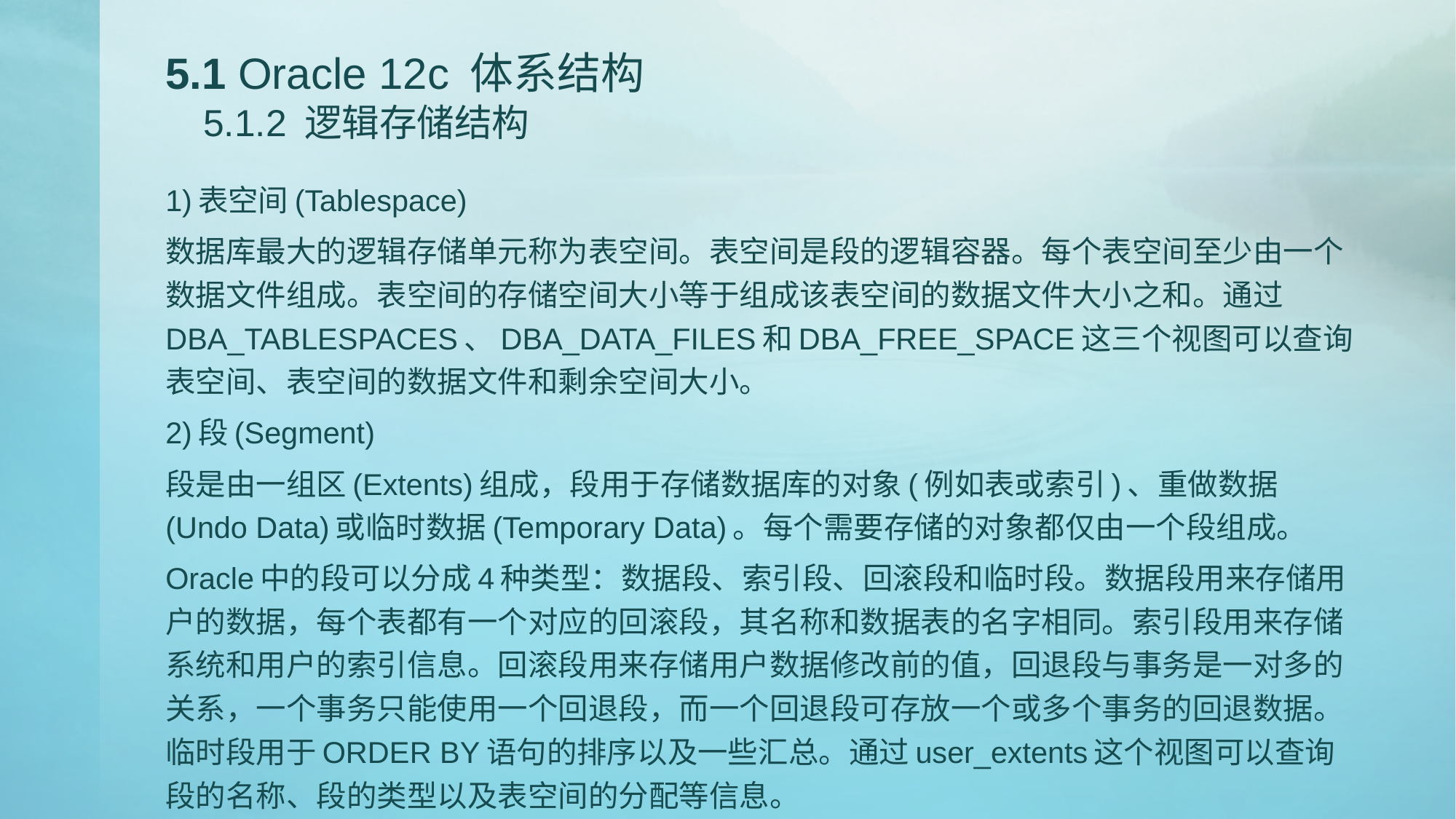

# 5.1 Oracle 12c 体系结构 5.1.2 逻辑存储结构
1)表空间(Tablespace)
数据库最大的逻辑存储单元称为表空间。表空间是段的逻辑容器。每个表空间至少由一个数据文件组成。表空间的存储空间大小等于组成该表空间的数据文件大小之和。通过DBA_TABLESPACES、DBA_DATA_FILES和DBA_FREE_SPACE这三个视图可以查询表空间、表空间的数据文件和剩余空间大小。
2)段(Segment)
段是由一组区(Extents)组成，段用于存储数据库的对象(例如表或索引)、重做数据(Undo Data)或临时数据(Temporary Data)。每个需要存储的对象都仅由一个段组成。
Oracle中的段可以分成4种类型：数据段、索引段、回滚段和临时段。数据段用来存储用户的数据，每个表都有一个对应的回滚段，其名称和数据表的名字相同。索引段用来存储系统和用户的索引信息。回滚段用来存储用户数据修改前的值，回退段与事务是一对多的关系，一个事务只能使用一个回退段，而一个回退段可存放一个或多个事务的回退数据。临时段用于ORDER BY语句的排序以及一些汇总。通过user_extents这个视图可以查询段的名称、段的类型以及表空间的分配等信息。